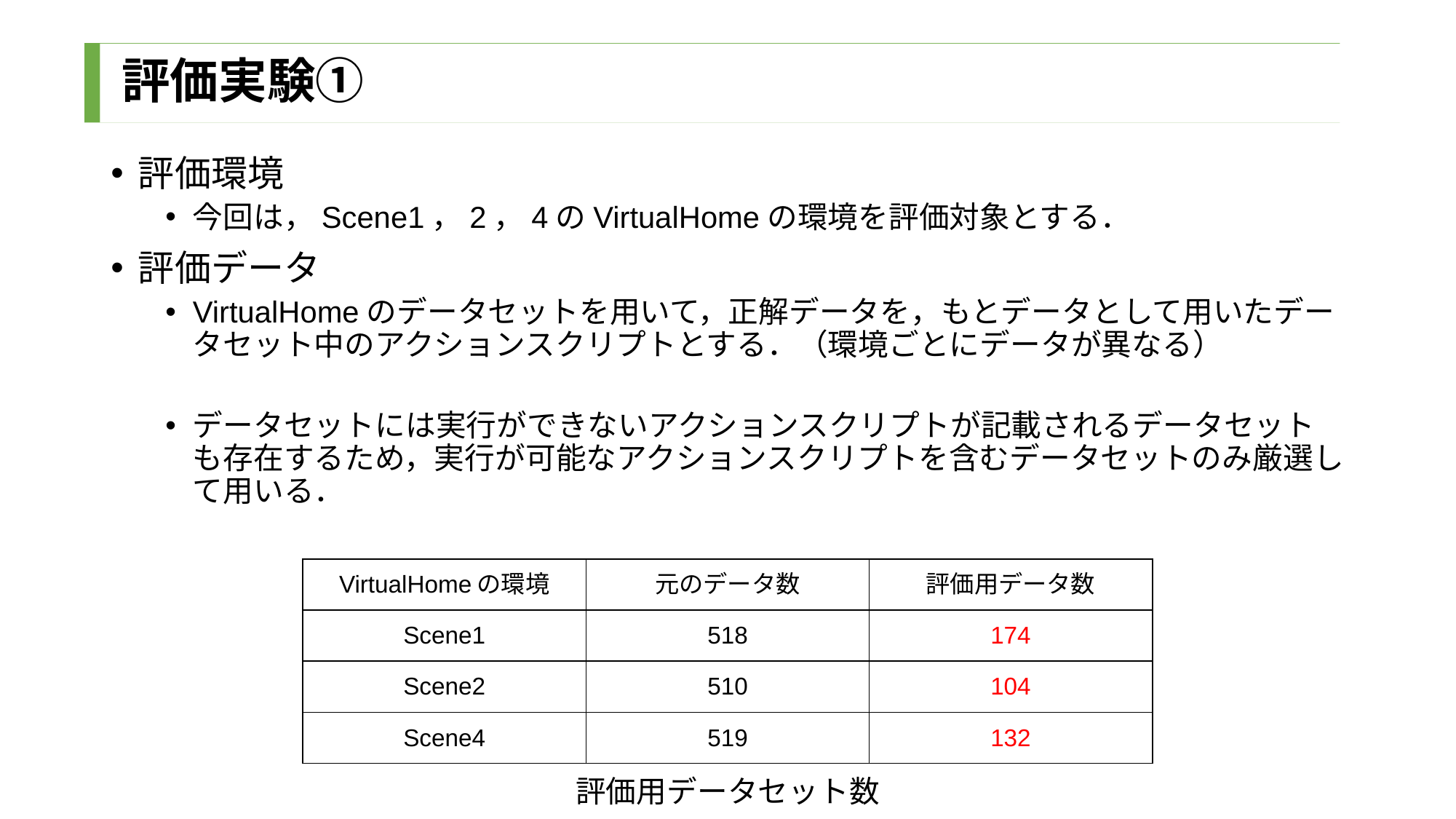

# 評価実験①
評価環境
今回は，Scene1，2，4のVirtualHomeの環境を評価対象とする．
評価データ
VirtualHomeのデータセットを用いて，正解データを，もとデータとして用いたデータセット中のアクションスクリプトとする．（環境ごとにデータが異なる）

データセットには実行ができないアクションスクリプトが記載されるデータセットも存在するため，実行が可能なアクションスクリプトを含むデータセットのみ厳選して用いる．

| VirtualHomeの環境 | 元のデータ数 | 評価用データ数 |
| --- | --- | --- |
| Scene1 | 518 | 174 |
| Scene2 | 510 | 104 |
| Scene4 | 519 | 132 |
評価用データセット数